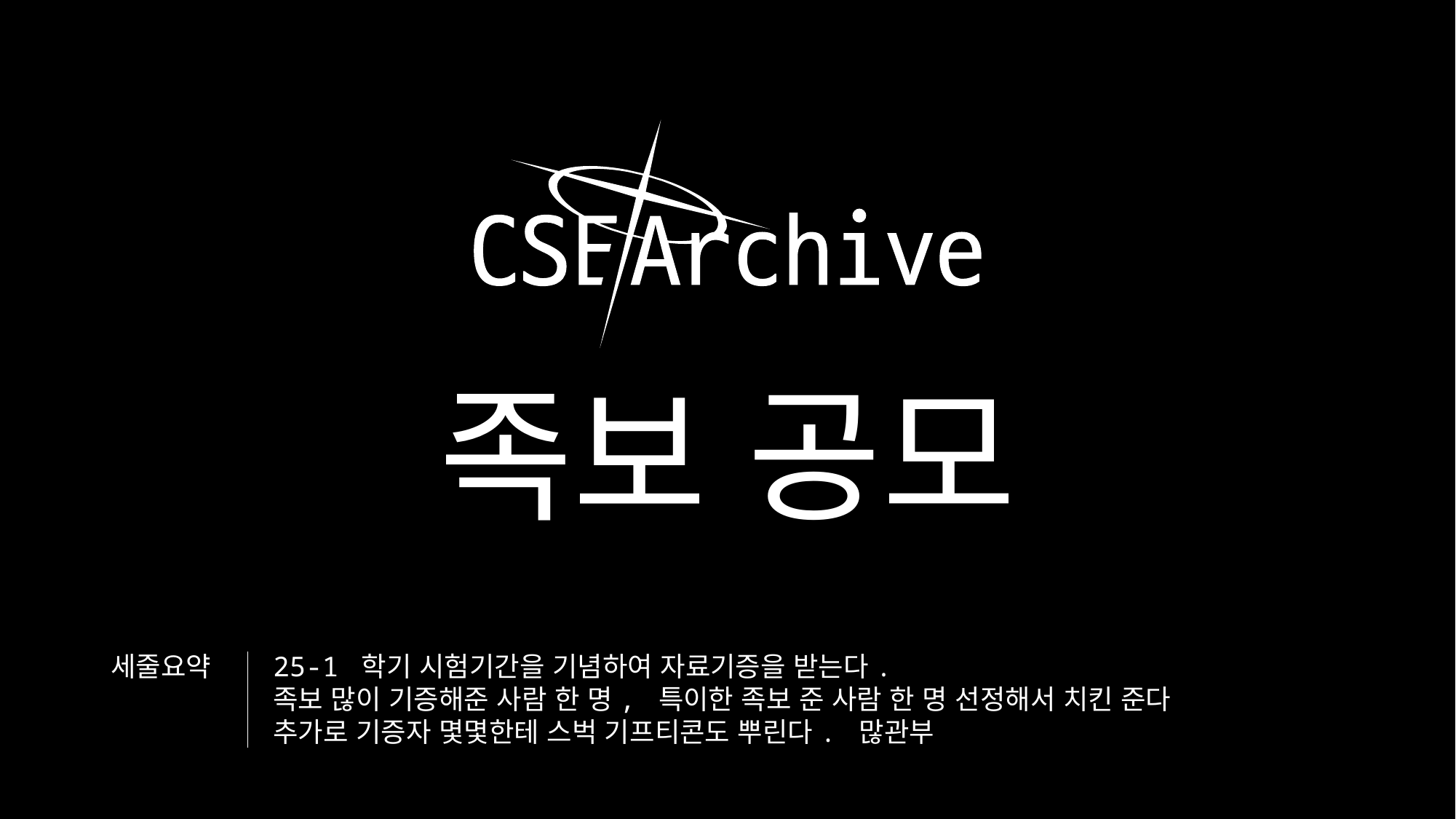

족보 공모
세줄요약
25-1 학기 시험기간을 기념하여 자료기증을 받는다.
족보 많이 기증해준 사람 한 명, 특이한 족보 준 사람 한 명 선정해서 치킨 준다
추가로 기증자 몇몇한테 스벅 기프티콘도 뿌린다. 많관부